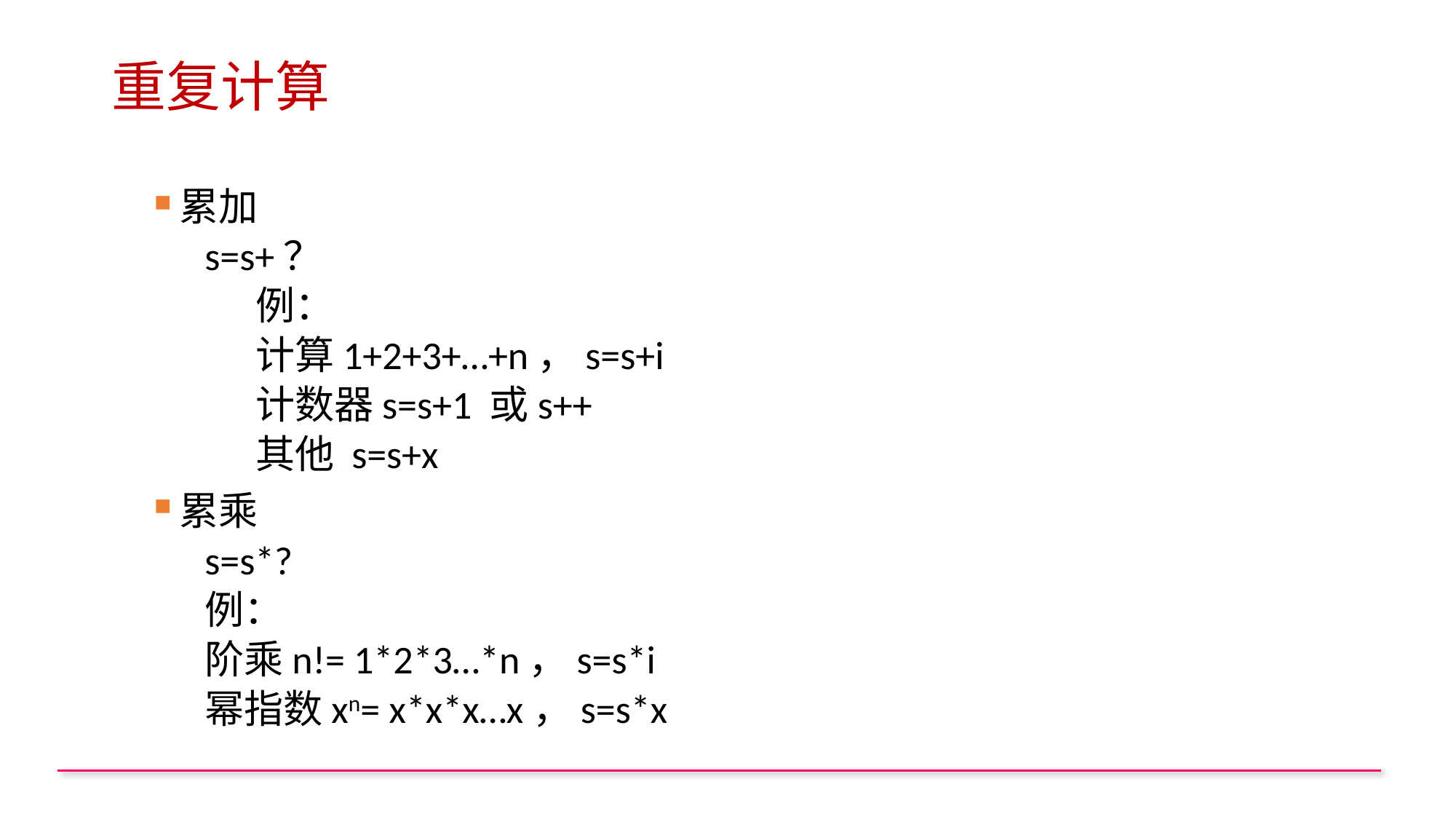

# 重复计算
累加
s=s+？
例：
计算1+2+3+…+n，s=s+i
计数器s=s+1 或s++
其他 s=s+x
累乘
s=s*?
例：
阶乘n!= 1*2*3…*n，s=s*i
幂指数xn= x*x*x…x，s=s*x